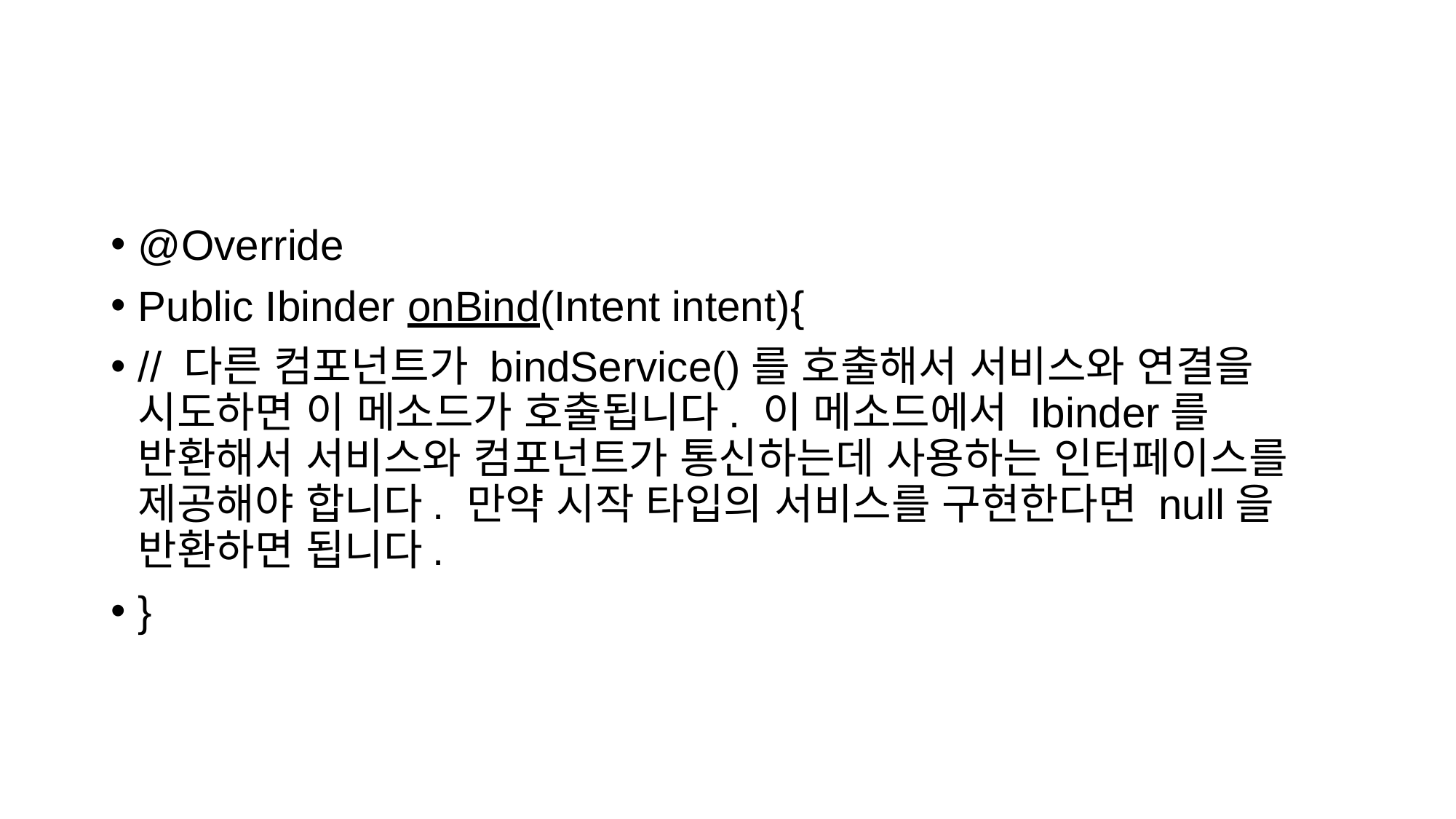

#
@Override
Public Ibinder onBind(Intent intent){
// 다른 컴포넌트가 bindService()를 호출해서 서비스와 연결을 시도하면 이 메소드가 호출됩니다. 이 메소드에서 Ibinder를 반환해서 서비스와 컴포넌트가 통신하는데 사용하는 인터페이스를 제공해야 합니다. 만약 시작 타입의 서비스를 구현한다면 null을 반환하면 됩니다.
}